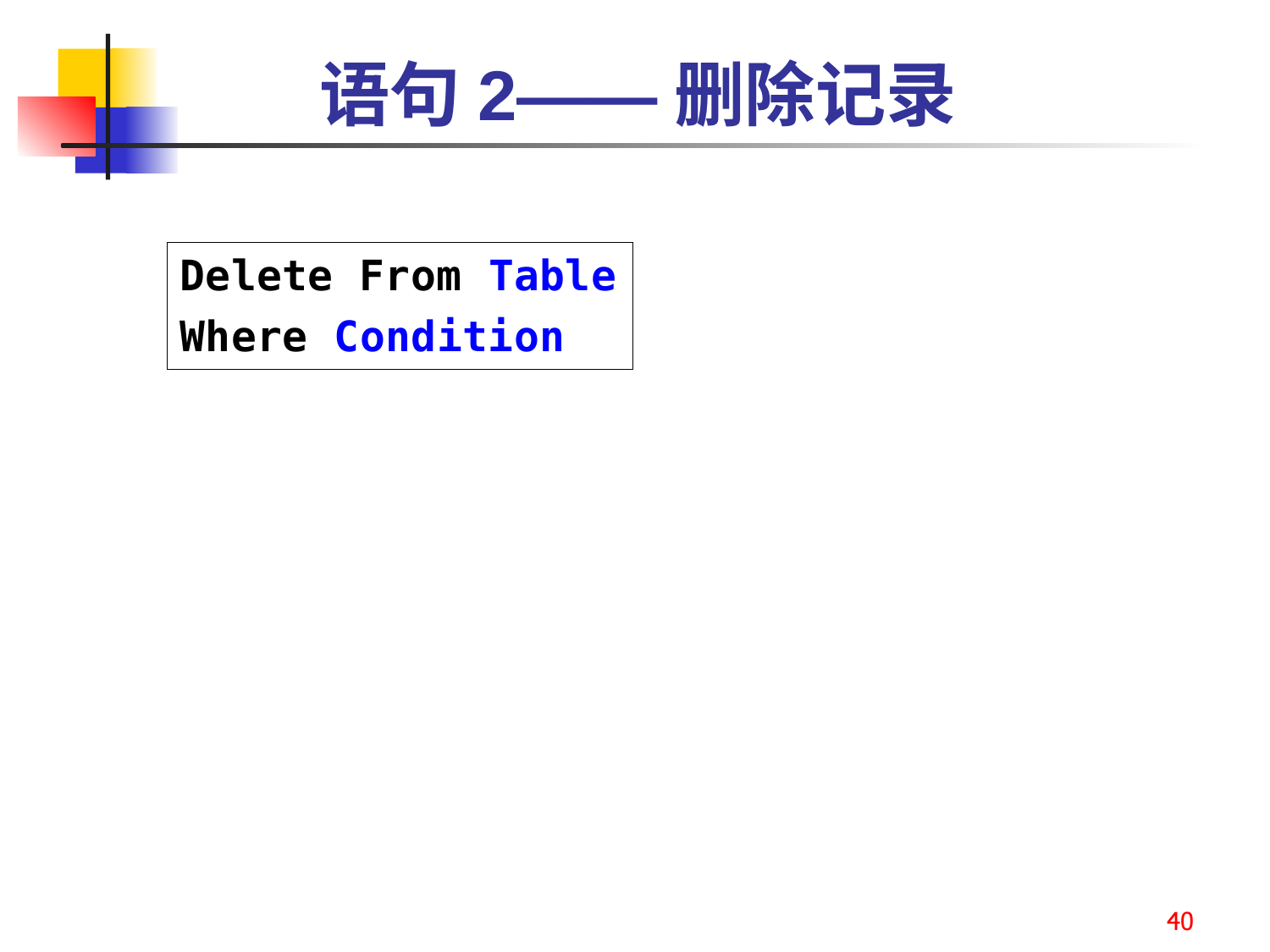

# 语句2——删除记录
Delete From Table
Where Condition

40